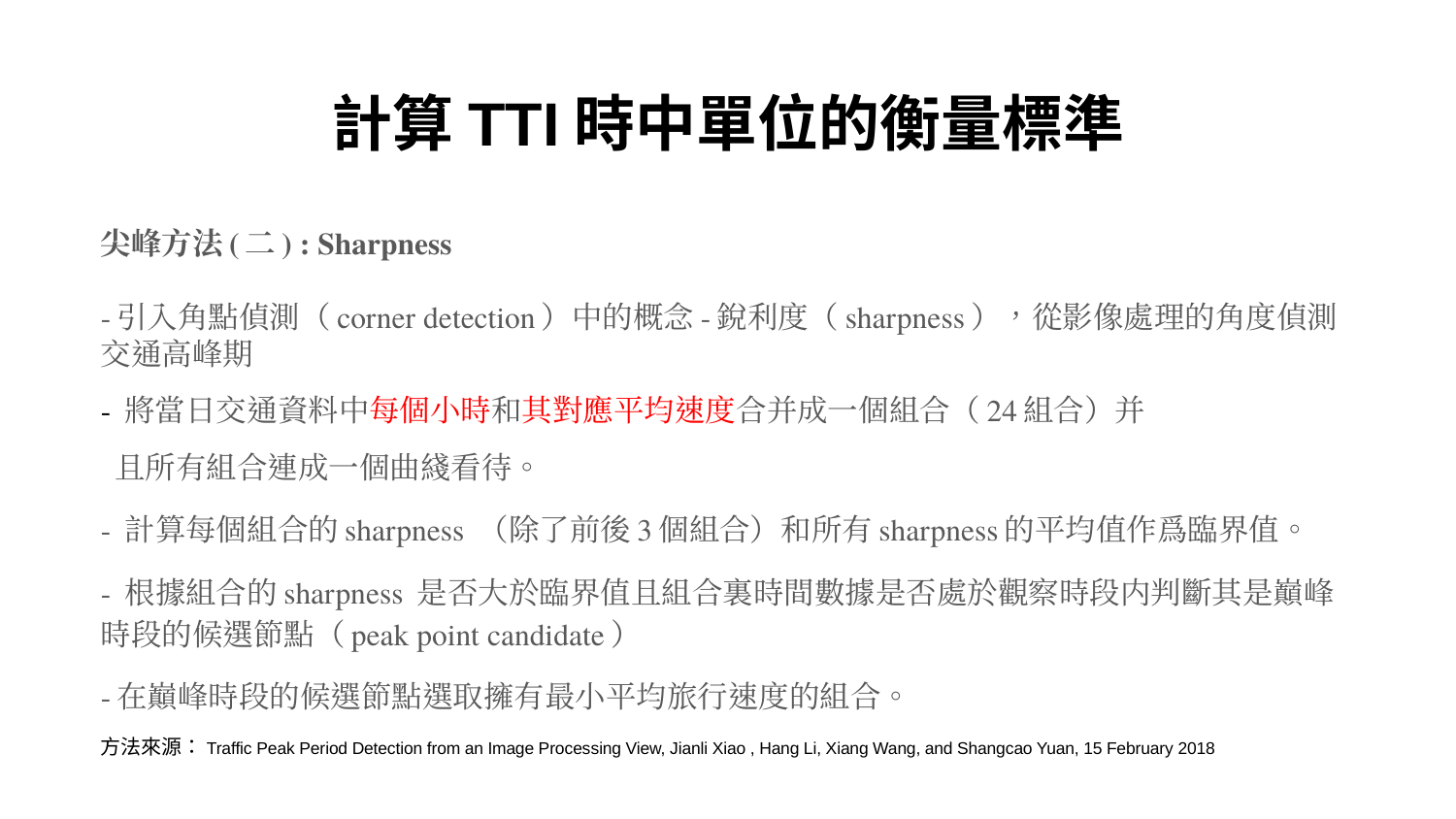

# 計算TTI時中單位的衡量標準
尖峰方法(二) : Sharpness

-引入角點偵測（corner detection）中的概念-銳利度（sharpness），從影像處理的角度偵測交通高峰期
- 將當日交通資料中每個小時和其對應平均速度合并成一個組合（24組合）并
且所有組合連成一個曲綫看待。
- 計算每個組合的sharpness （除了前後3個組合）和所有sharpness的平均值作爲臨界值。
- 根據組合的sharpness 是否大於臨界值且組合裏時間數據是否處於觀察時段内判斷其是巔峰時段的候選節點（peak point candidate）
-在巔峰時段的候選節點選取擁有最小平均旅行速度的組合。
方法來源：Traffic Peak Period Detection from an Image Processing View, Jianli Xiao , Hang Li, Xiang Wang, and Shangcao Yuan, 15 February 2018